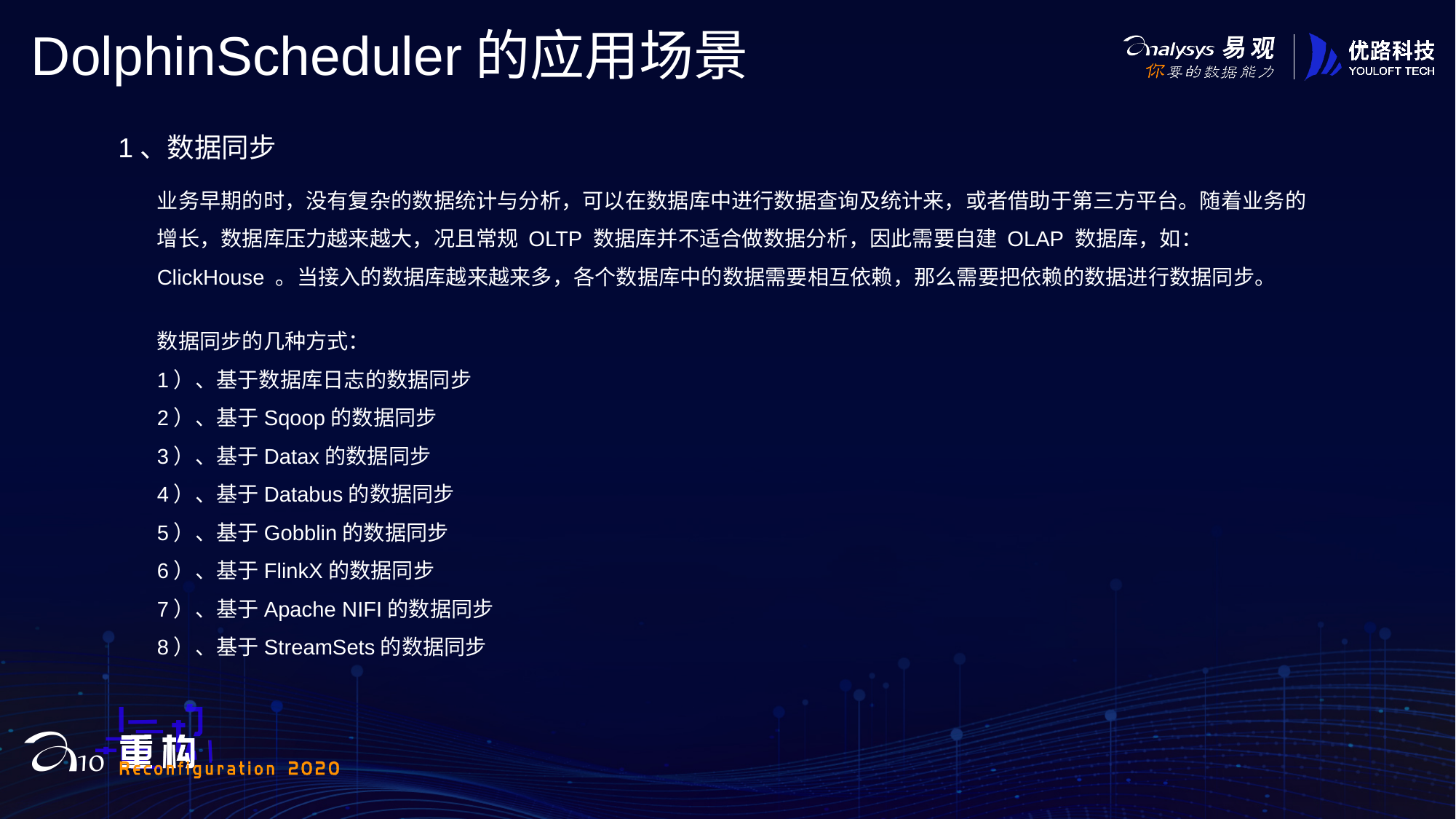

# DolphinScheduler的应用场景
1、数据同步
业务早期的时，没有复杂的数据统计与分析，可以在数据库中进行数据查询及统计来，或者借助于第三方平台。随着业务的增长，数据库压力越来越大，况且常规 OLTP 数据库并不适合做数据分析，因此需要自建 OLAP 数据库，如：ClickHouse 。当接入的数据库越来越来多，各个数据库中的数据需要相互依赖，那么需要把依赖的数据进行数据同步。
数据同步的几种方式：
1）、基于数据库日志的数据同步
2）、基于Sqoop的数据同步
3）、基于Datax的数据同步
4）、基于Databus的数据同步
5）、基于Gobblin的数据同步
6）、基于FlinkX的数据同步
7）、基于Apache NIFI的数据同步
8）、基于StreamSets的数据同步